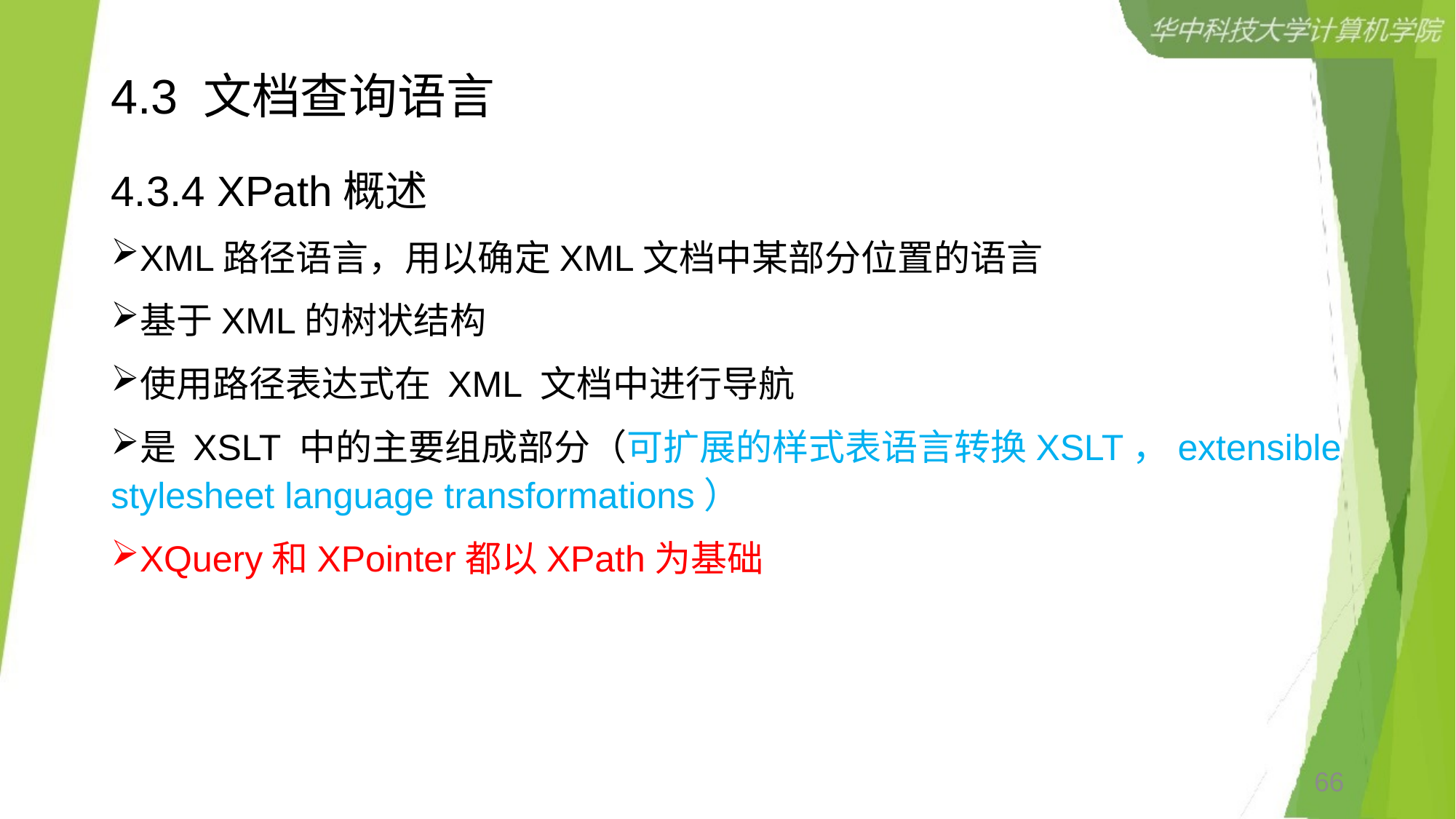

# 4.3 文档查询语言
4.3.4 XPath概述
XML路径语言，用以确定XML文档中某部分位置的语言
基于XML的树状结构
使用路径表达式在 XML 文档中进行导航
是 XSLT 中的主要组成部分（可扩展的样式表语言转换XSLT，extensible stylesheet language transformations）
XQuery和XPointer都以XPath为基础
66